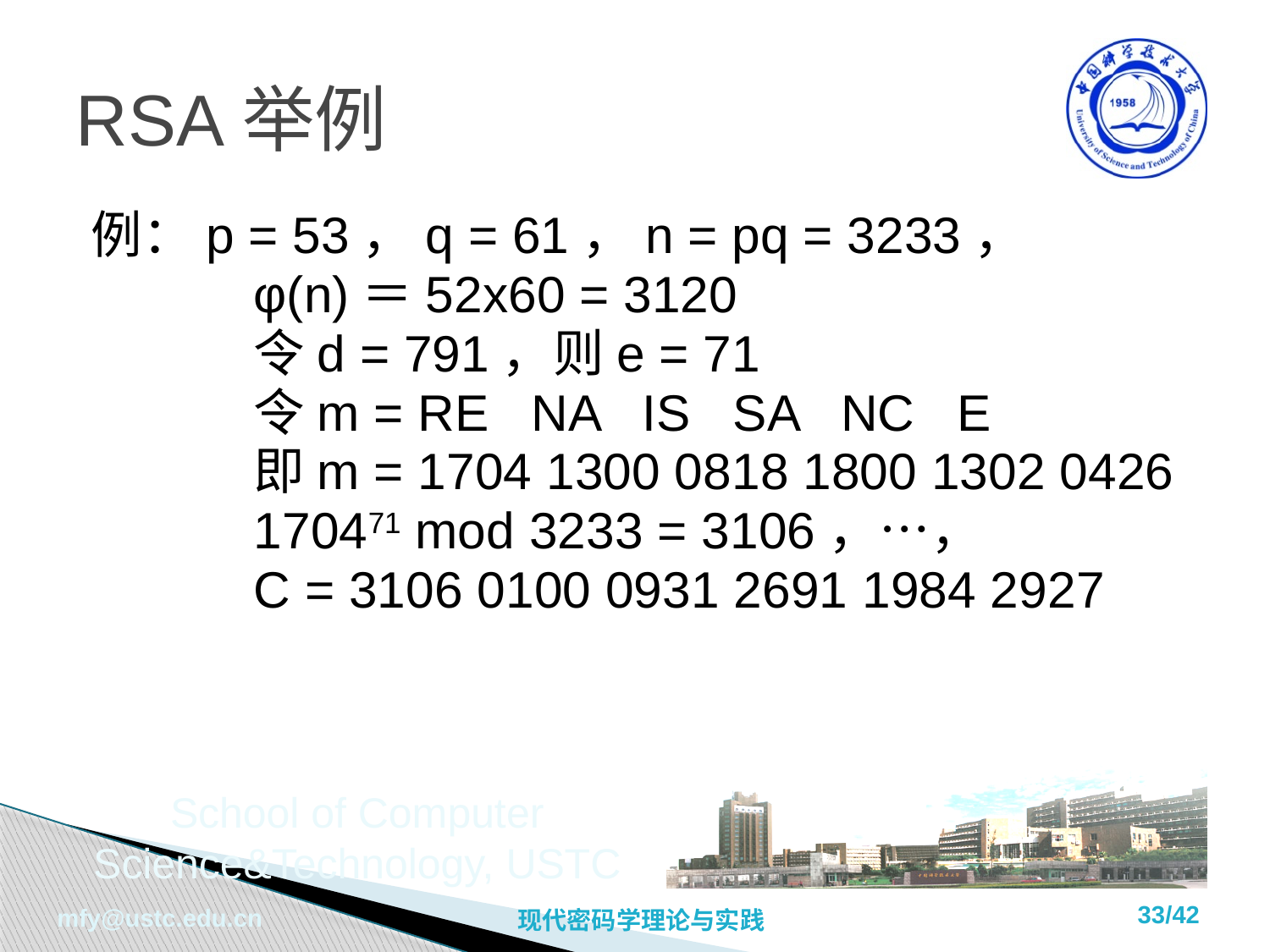

# RSA举例
例：p = 53，q = 61，n = pq = 3233，
		φ(n)＝52x60 = 3120
		令d = 791，则e = 71
		令m = RE   NA   IS   SA   NC   E
		即m = 1704 1300 0818 1800 1302 0426
		170471 mod 3233 = 3106，…，
		C = 3106 0100 0931 2691 1984 2927